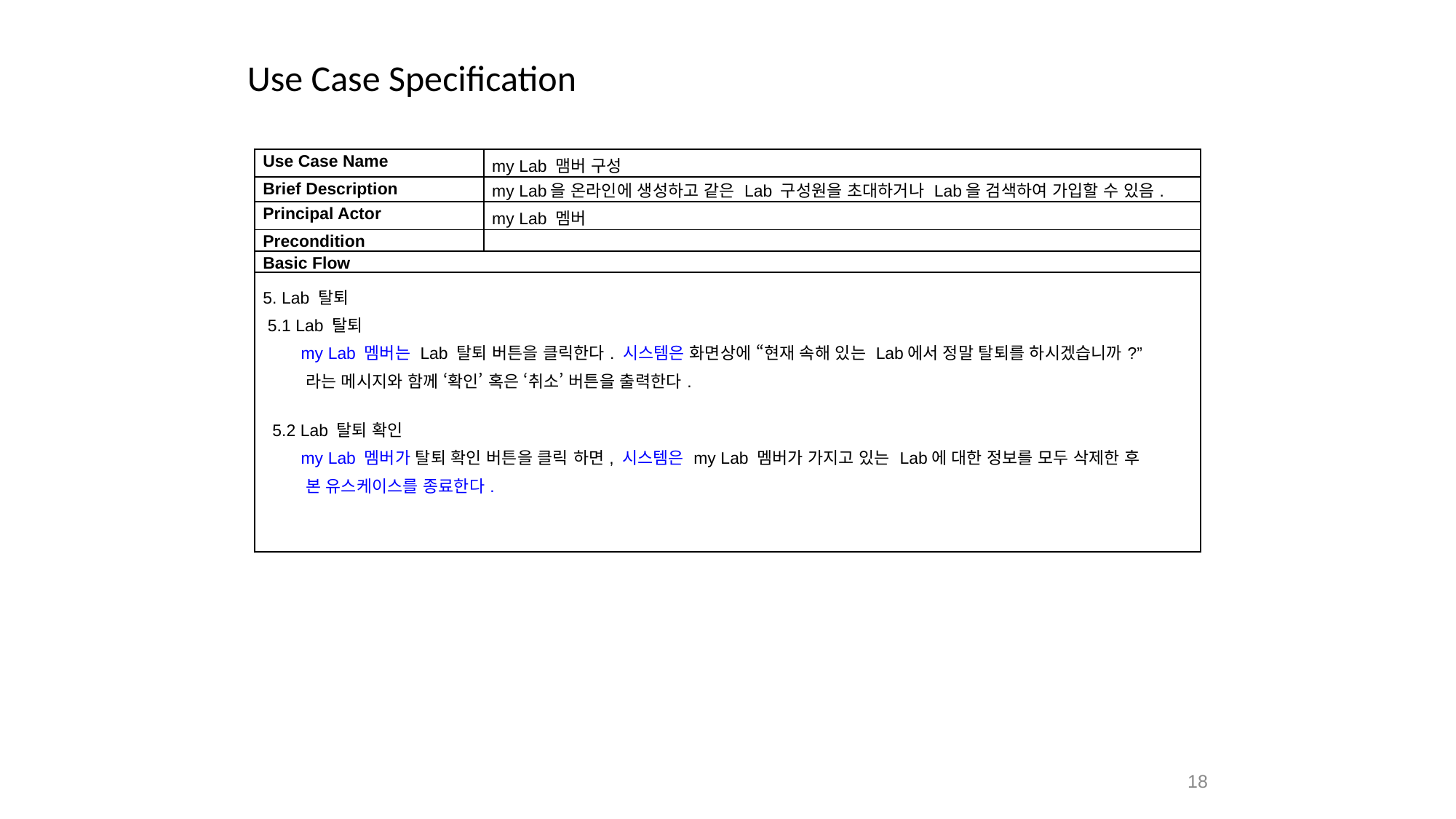

# Use Case Specification
| Use Case Name | my Lab 맴버 구성 |
| --- | --- |
| Brief Description | my Lab을 온라인에 생성하고 같은 Lab 구성원을 초대하거나 Lab을 검색하여 가입할 수 있음. |
| Principal Actor | my Lab 멤버 |
| Precondition |  |
| Basic Flow |  |
| 5. Lab 탈퇴 5.1 Lab 탈퇴 my Lab 멤버는 Lab 탈퇴 버튼을 클릭한다. 시스템은 화면상에 “현재 속해 있는 Lab에서 정말 탈퇴를 하시겠습니까?” 라는 메시지와 함께 ‘확인’ 혹은 ‘취소’ 버튼을 출력한다. 5.2 Lab 탈퇴 확인 my Lab 멤버가 탈퇴 확인 버튼을 클릭 하면, 시스템은 my Lab 멤버가 가지고 있는 Lab에 대한 정보를 모두 삭제한 후 본 유스케이스를 종료한다. |  |
18